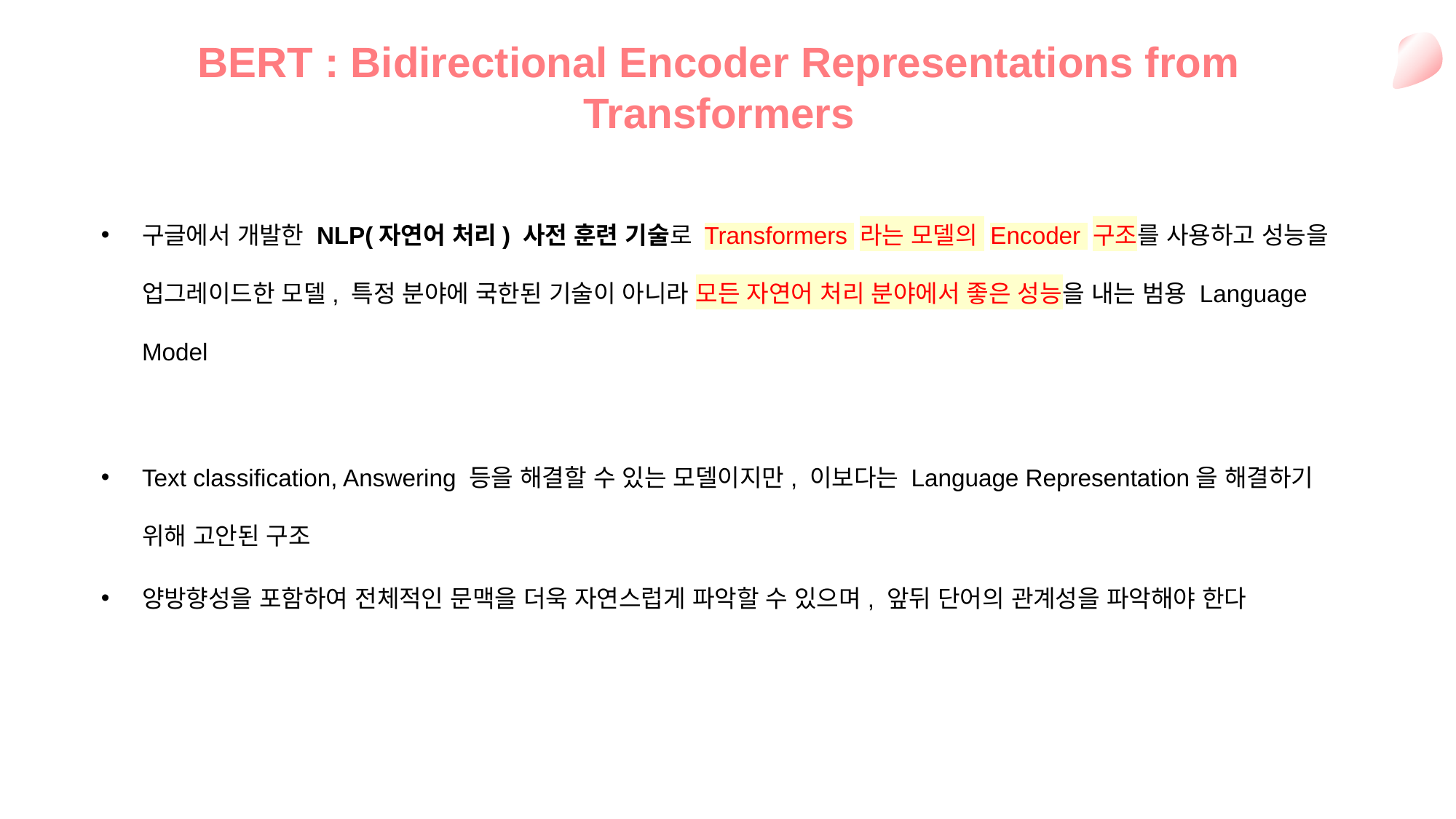

BERT : Bidirectional Encoder Representations from Transformers
구글에서 개발한 NLP(자연어 처리) 사전 훈련 기술로 Transformers 라는 모델의 Encoder 구조를 사용하고 성능을 업그레이드한 모델, 특정 분야에 국한된 기술이 아니라 모든 자연어 처리 분야에서 좋은 성능을 내는 범용 Language Model

Text classification, Answering 등을 해결할 수 있는 모델이지만, 이보다는 Language Representation을 해결하기 위해 고안된 구조
양방향성을 포함하여 전체적인 문맥을 더욱 자연스럽게 파악할 수 있으며, 앞뒤 단어의 관계성을 파악해야 한다